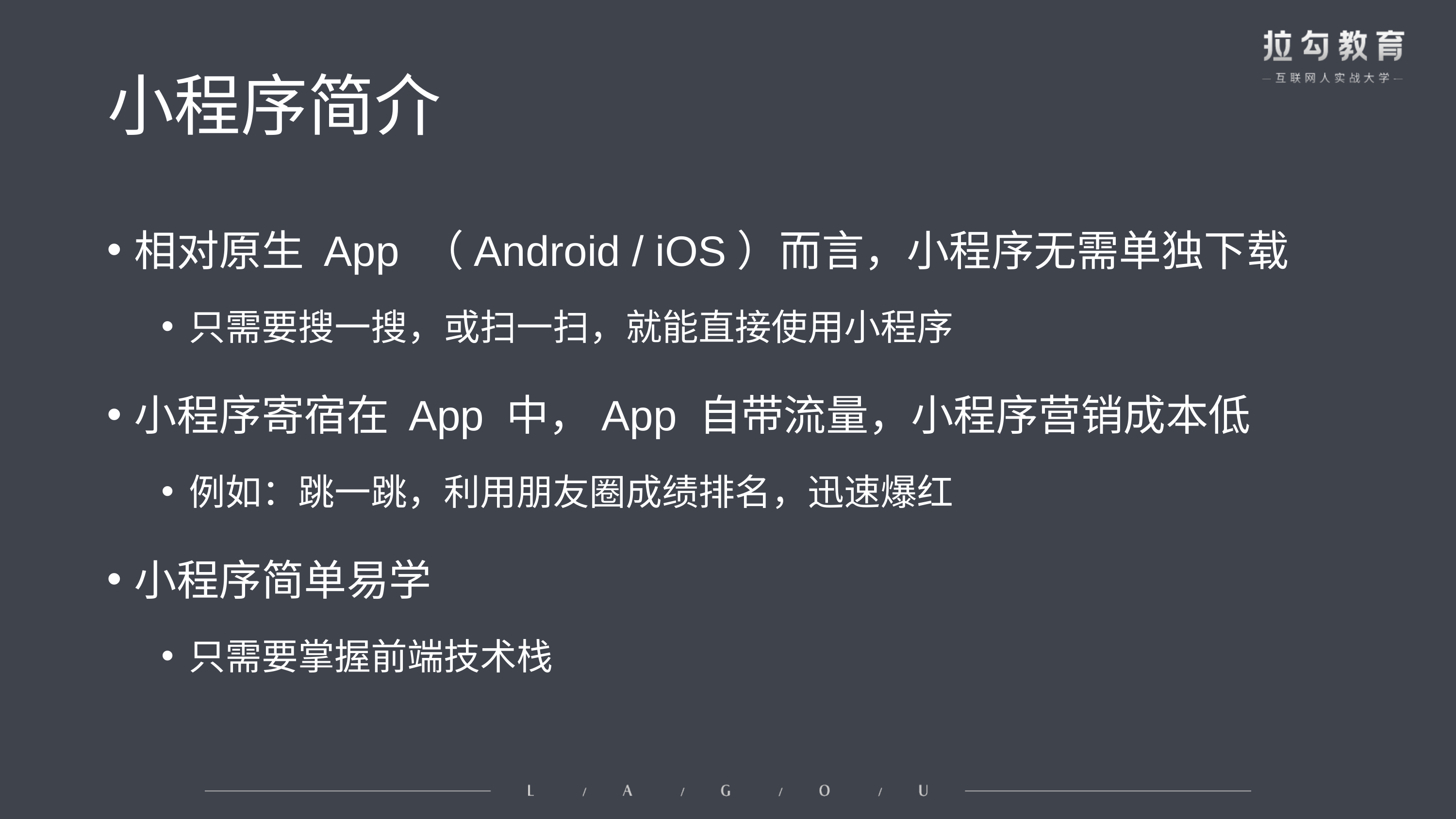

# 小程序简介
相对原生 App （Android / iOS）而言，小程序无需单独下载
只需要搜一搜，或扫一扫，就能直接使用小程序
小程序寄宿在 App 中，App 自带流量，小程序营销成本低
例如：跳一跳，利用朋友圈成绩排名，迅速爆红
小程序简单易学
只需要掌握前端技术栈